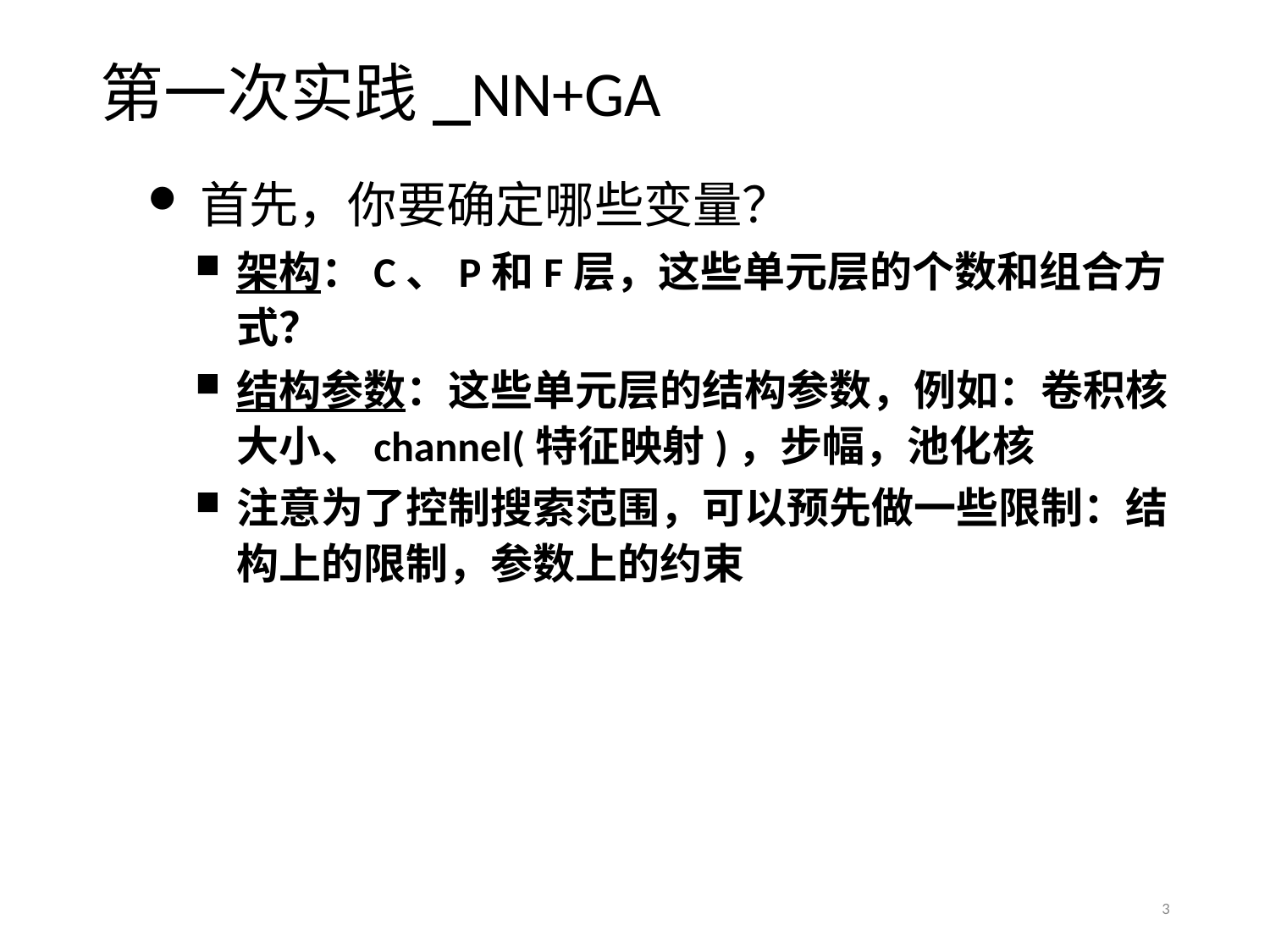

# 第一次实践_NN+GA
首先，你要确定哪些变量？
架构：C、P和F层，这些单元层的个数和组合方式？
结构参数：这些单元层的结构参数，例如：卷积核大小、channel(特征映射)，步幅，池化核
注意为了控制搜索范围，可以预先做一些限制：结构上的限制，参数上的约束

3